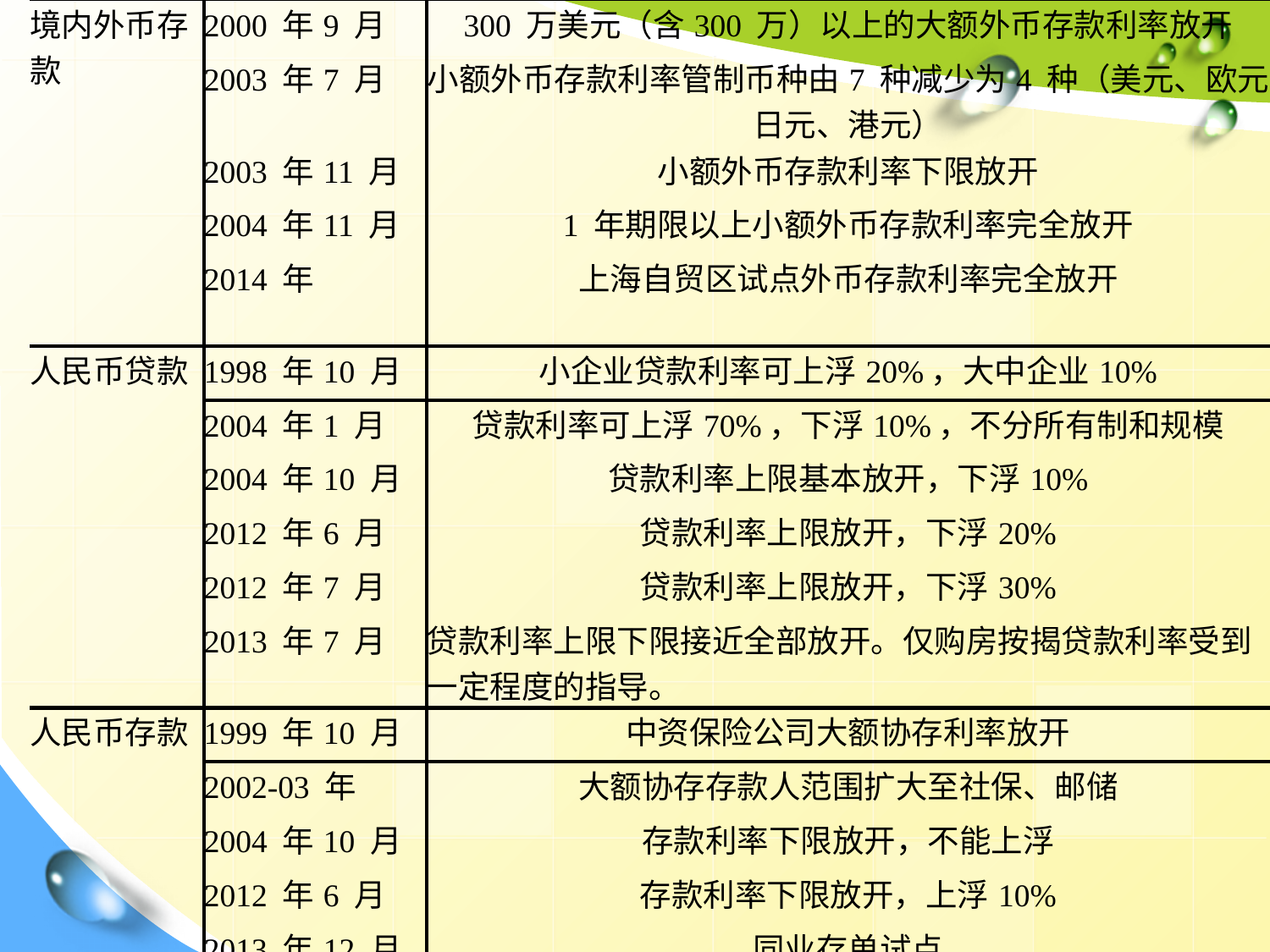

| 境内外币存款 | 2000 年9 月 | 300 万美元（含300 万）以上的大额外币存款利率放开 |
| --- | --- | --- |
|  | 2003 年7 月 | 小额外币存款利率管制币种由7 种减少为4 种（美元、欧元、日元、港元） |
|  | 2003 年11 月 | 小额外币存款利率下限放开 |
|  | 2004 年11 月 | 1 年期限以上小额外币存款利率完全放开 |
|  | 2014 年 | 上海自贸区试点外币存款利率完全放开 |
| 人民币贷款 | 1998 年10 月 | 小企业贷款利率可上浮20%，大中企业10% |
|  | 2004 年1 月 | 贷款利率可上浮70%，下浮10%，不分所有制和规模 |
|  | 2004 年10 月 | 贷款利率上限基本放开，下浮10% |
|  | 2012 年6 月 | 贷款利率上限放开，下浮20% |
|  | 2012 年7 月 | 贷款利率上限放开，下浮30% |
|  | 2013 年7 月 | 贷款利率上限下限接近全部放开。仅购房按揭贷款利率受到一定程度的指导。 |
| 人民币存款 | 1999 年10 月 | 中资保险公司大额协存利率放开 |
|  | 2002-03 年 | 大额协存存款人范围扩大至社保、邮储 |
|  | 2004 年10 月 | 存款利率下限放开，不能上浮 |
|  | 2012 年6 月 | 存款利率下限放开，上浮10% |
|  | 2013 年12 月 | 同业存单试点 |